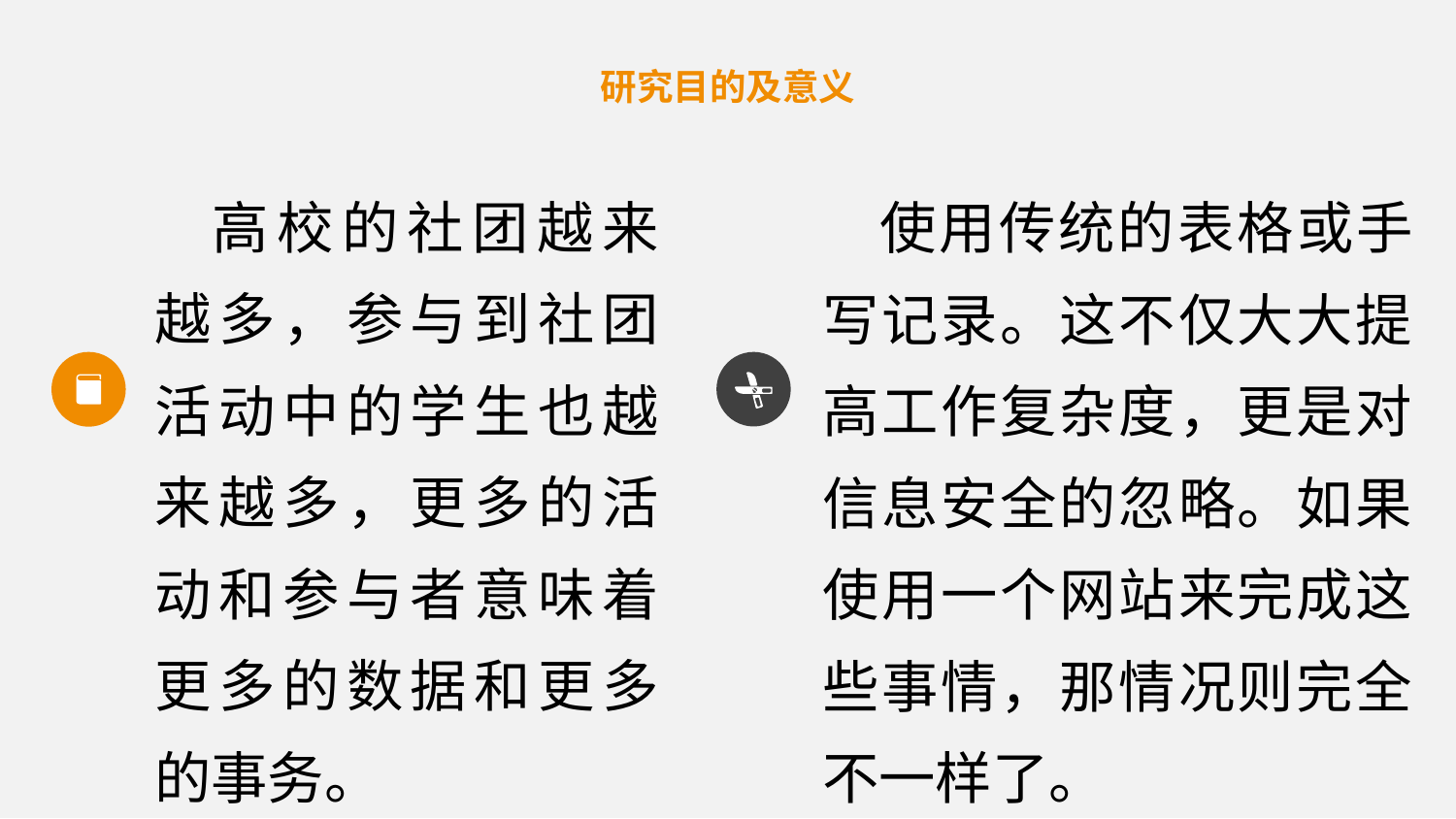

研究目的及意义
使用传统的表格或手写记录。这不仅大大提高工作复杂度，更是对信息安全的忽略。如果使用一个网站来完成这些事情，那情况则完全不一样了。
高校的社团越来越多，参与到社团活动中的学生也越来越多，更多的活动和参与者意味着更多的数据和更多的事务。